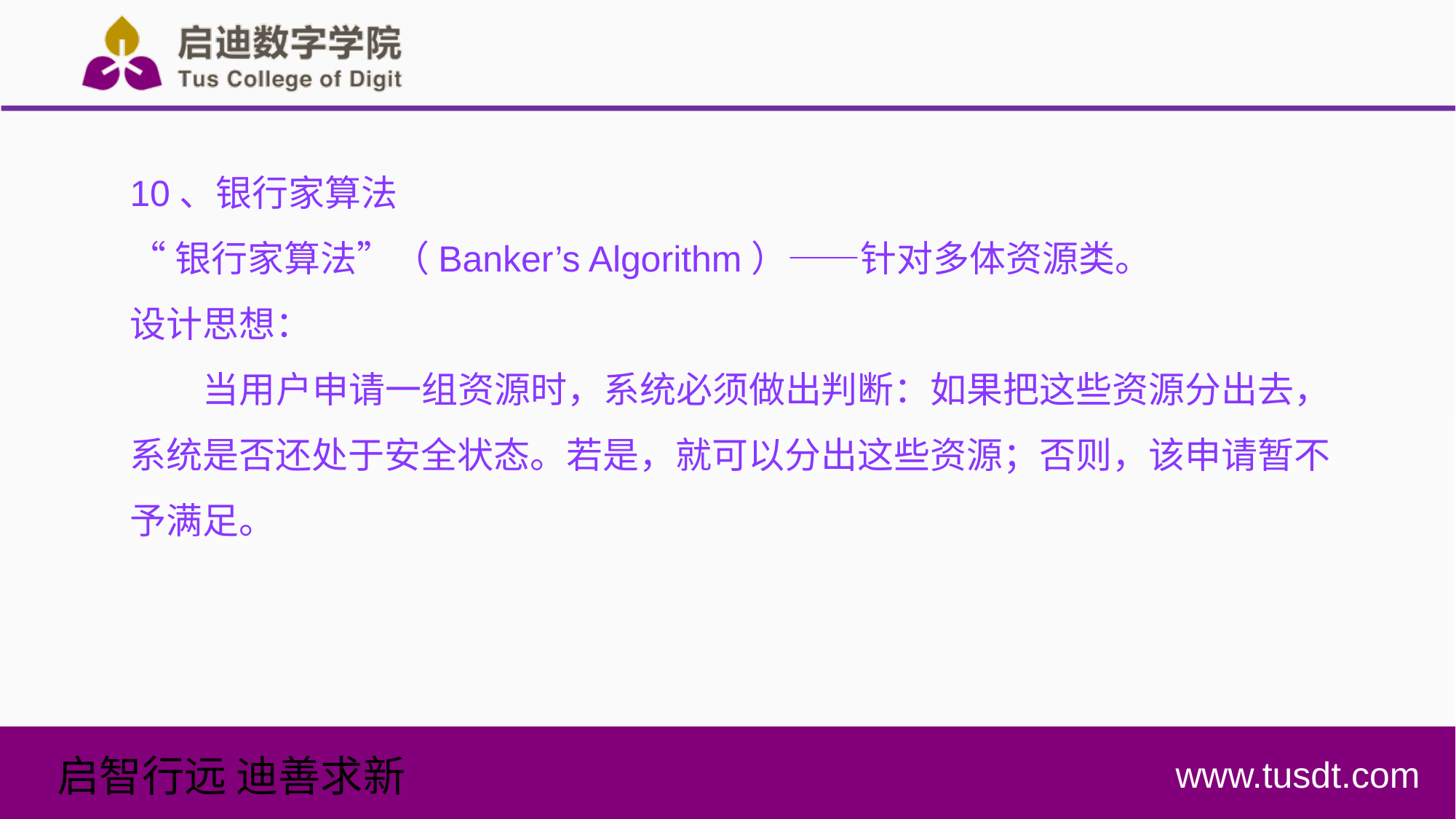

10、银行家算法
“银行家算法”（Banker’s Algorithm）——针对多体资源类。
设计思想：
当用户申请一组资源时，系统必须做出判断：如果把这些资源分出去，系统是否还处于安全状态。若是，就可以分出这些资源；否则，该申请暂不予满足。